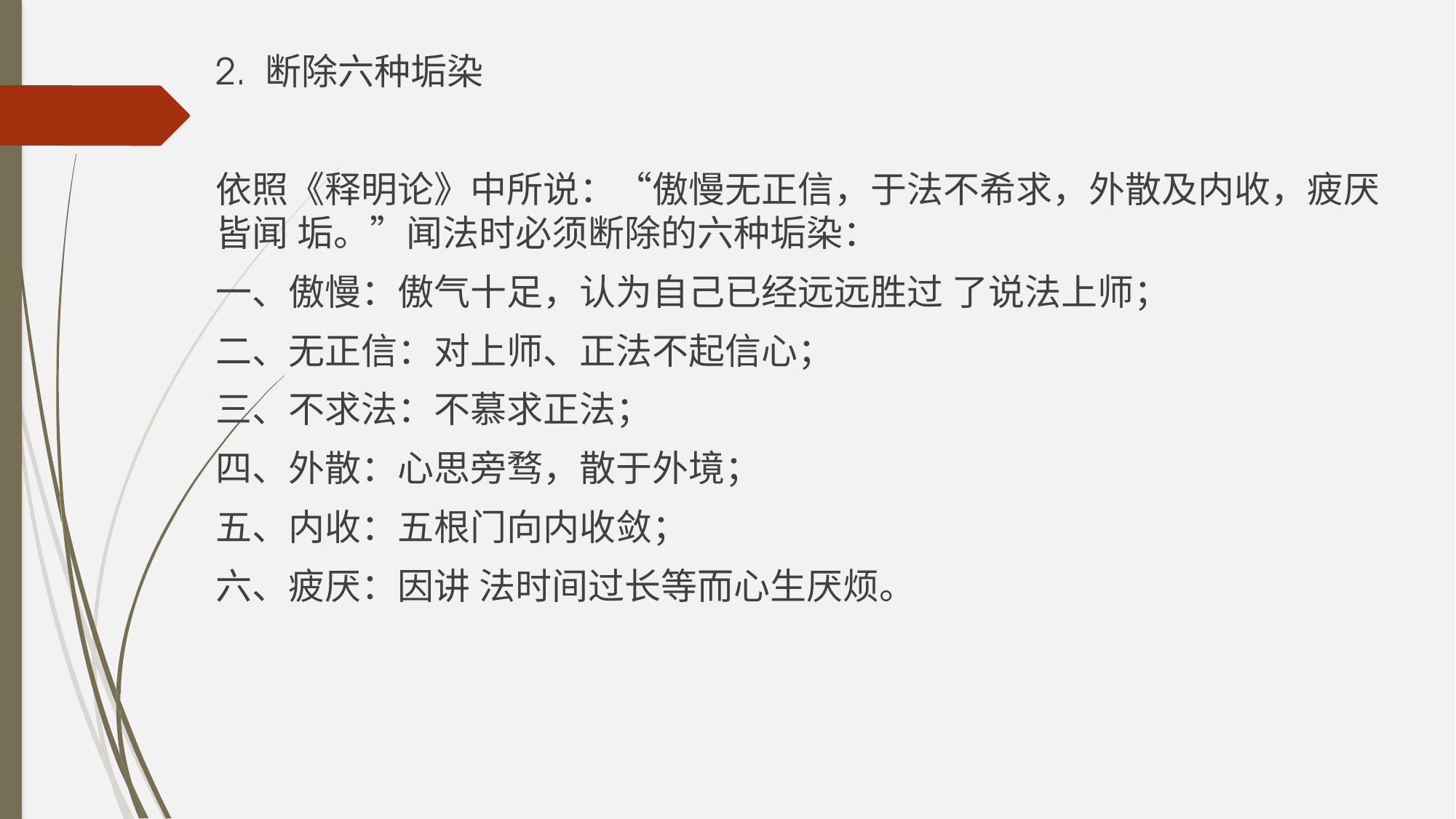

2. 断除六种垢染

依照《释明论》中所说：“傲慢无正信，于法不希求，外散及内收，疲厌皆闻 垢。”闻法时必须断除的六种垢染：
一、傲慢：傲气十足，认为自己已经远远胜过 了说法上师；
二、无正信：对上师、正法不起信心；
三、不求法：不慕求正法；
四、外散：心思旁骛，散于外境；
五、内收：五根门向内收敛；
六、疲厌：因讲 法时间过长等而心生厌烦。